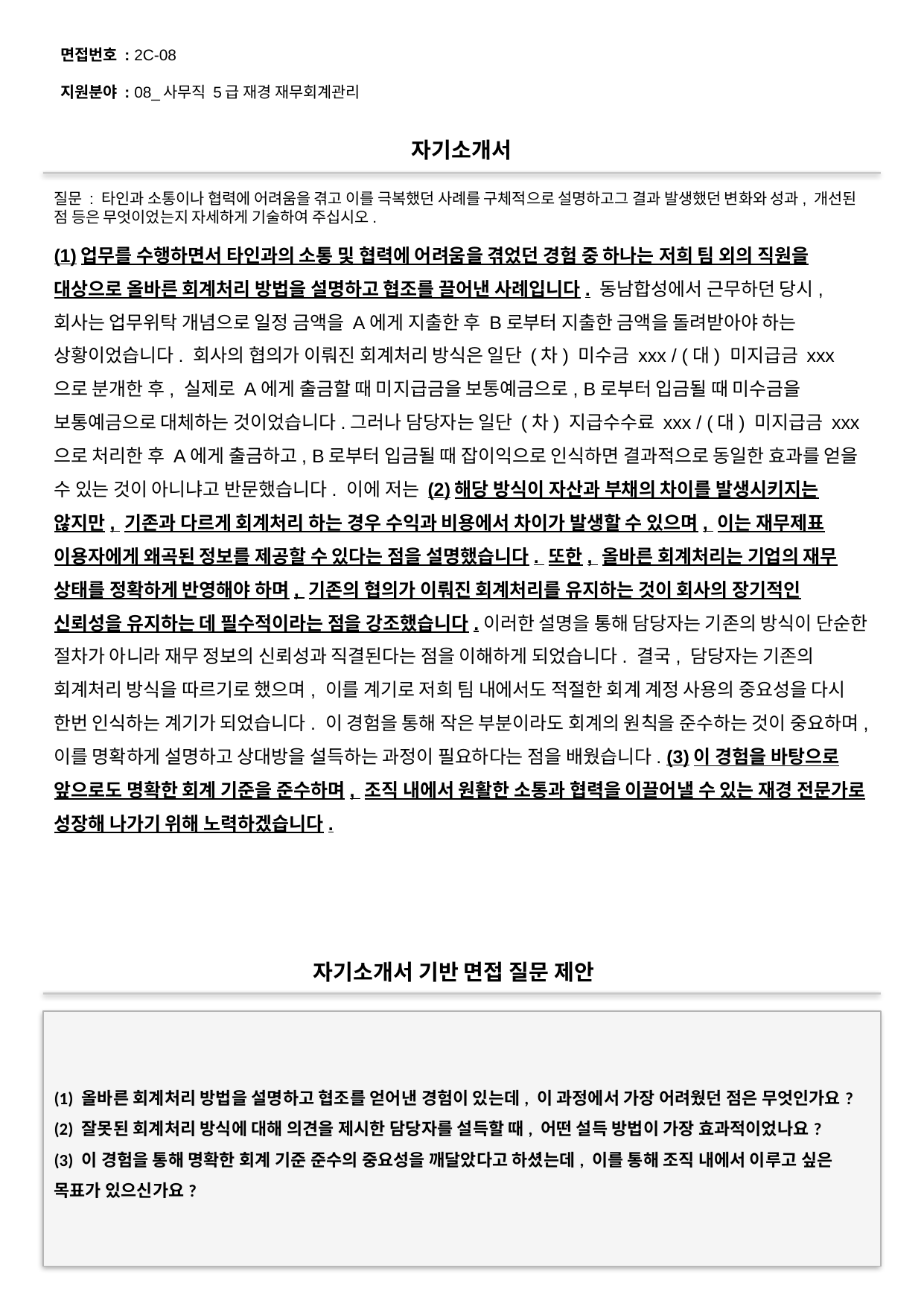

면접번호 : 2C-08

지원분야 : 08_사무직 5급 재경 재무회계관리
#

자기소개서

질문 : 타인과 소통이나 협력에 어려움을 겪고 이를 극복했던 사례를 구체적으로 설명하고그 결과 발생했던 변화와 성과, 개선된 점 등은 무엇이었는지 자세하게 기술하여 주십시오.

(1)업무를 수행하면서 타인과의 소통 및 협력에 어려움을 겪었던 경험 중 하나는 저희 팀 외의 직원을 대상으로 올바른 회계처리 방법을 설명하고 협조를 끌어낸 사례입니다. 동남합성에서 근무하던 당시, 회사는 업무위탁 개념으로 일정 금액을 A에게 지출한 후 B로부터 지출한 금액을 돌려받아야 하는 상황이었습니다. 회사의 협의가 이뤄진 회계처리 방식은 일단 (차) 미수금 xxx / (대) 미지급금 xxx으로 분개한 후, 실제로 A에게 출금할 때 미지급금을 보통예금으로, B로부터 입금될 때 미수금을 보통예금으로 대체하는 것이었습니다.그러나 담당자는 일단 (차) 지급수수료 xxx / (대) 미지급금 xxx으로 처리한 후 A에게 출금하고, B로부터 입금될 때 잡이익으로 인식하면 결과적으로 동일한 효과를 얻을 수 있는 것이 아니냐고 반문했습니다. 이에 저는 (2)해당 방식이 자산과 부채의 차이를 발생시키지는 않지만, 기존과 다르게 회계처리 하는 경우 수익과 비용에서 차이가 발생할 수 있으며, 이는 재무제표 이용자에게 왜곡된 정보를 제공할 수 있다는 점을 설명했습니다. 또한, 올바른 회계처리는 기업의 재무 상태를 정확하게 반영해야 하며, 기존의 협의가 이뤄진 회계처리를 유지하는 것이 회사의 장기적인 신뢰성을 유지하는 데 필수적이라는 점을 강조했습니다.이러한 설명을 통해 담당자는 기존의 방식이 단순한 절차가 아니라 재무 정보의 신뢰성과 직결된다는 점을 이해하게 되었습니다. 결국, 담당자는 기존의 회계처리 방식을 따르기로 했으며, 이를 계기로 저희 팀 내에서도 적절한 회계 계정 사용의 중요성을 다시 한번 인식하는 계기가 되었습니다. 이 경험을 통해 작은 부분이라도 회계의 원칙을 준수하는 것이 중요하며, 이를 명확하게 설명하고 상대방을 설득하는 과정이 필요하다는 점을 배웠습니다. (3)이 경험을 바탕으로 앞으로도 명확한 회계 기준을 준수하며, 조직 내에서 원활한 소통과 협력을 이끌어낼 수 있는 재경 전문가로 성장해 나가기 위해 노력하겠습니다.

자기소개서 기반 면접 질문 제안

(1) 올바른 회계처리 방법을 설명하고 협조를 얻어낸 경험이 있는데, 이 과정에서 가장 어려웠던 점은 무엇인가요?
(2) 잘못된 회계처리 방식에 대해 의견을 제시한 담당자를 설득할 때, 어떤 설득 방법이 가장 효과적이었나요?
(3) 이 경험을 통해 명확한 회계 기준 준수의 중요성을 깨달았다고 하셨는데, 이를 통해 조직 내에서 이루고 싶은 목표가 있으신가요?